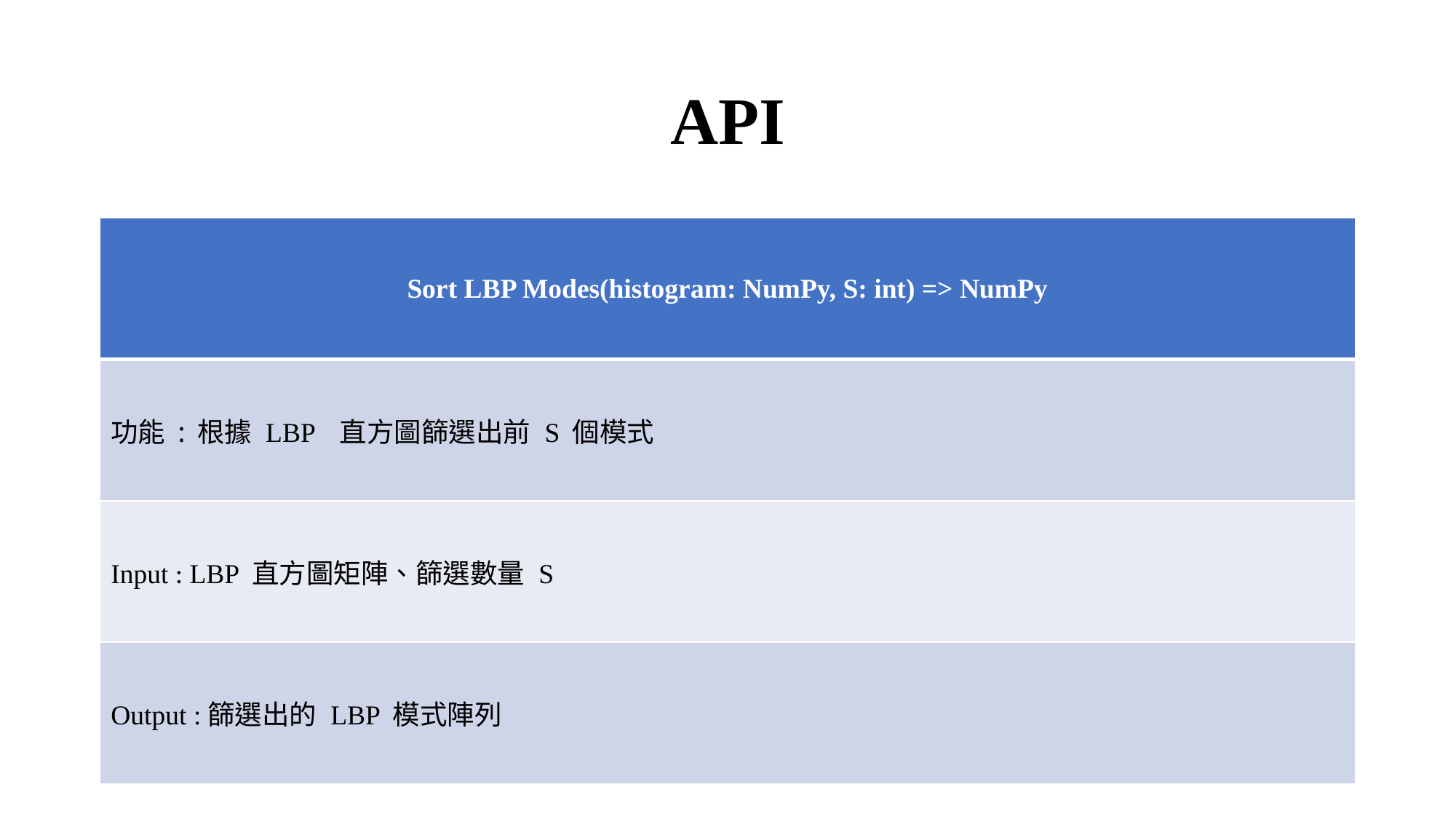

# API
| Sort LBP Modes(histogram: NumPy, S: int) => NumPy |
| --- |
| 功能:根據 LBP 直方圖篩選出前 S 個模式 |
| Input : LBP 直方圖矩陣、篩選數量 S |
| Output :篩選出的 LBP 模式陣列 |